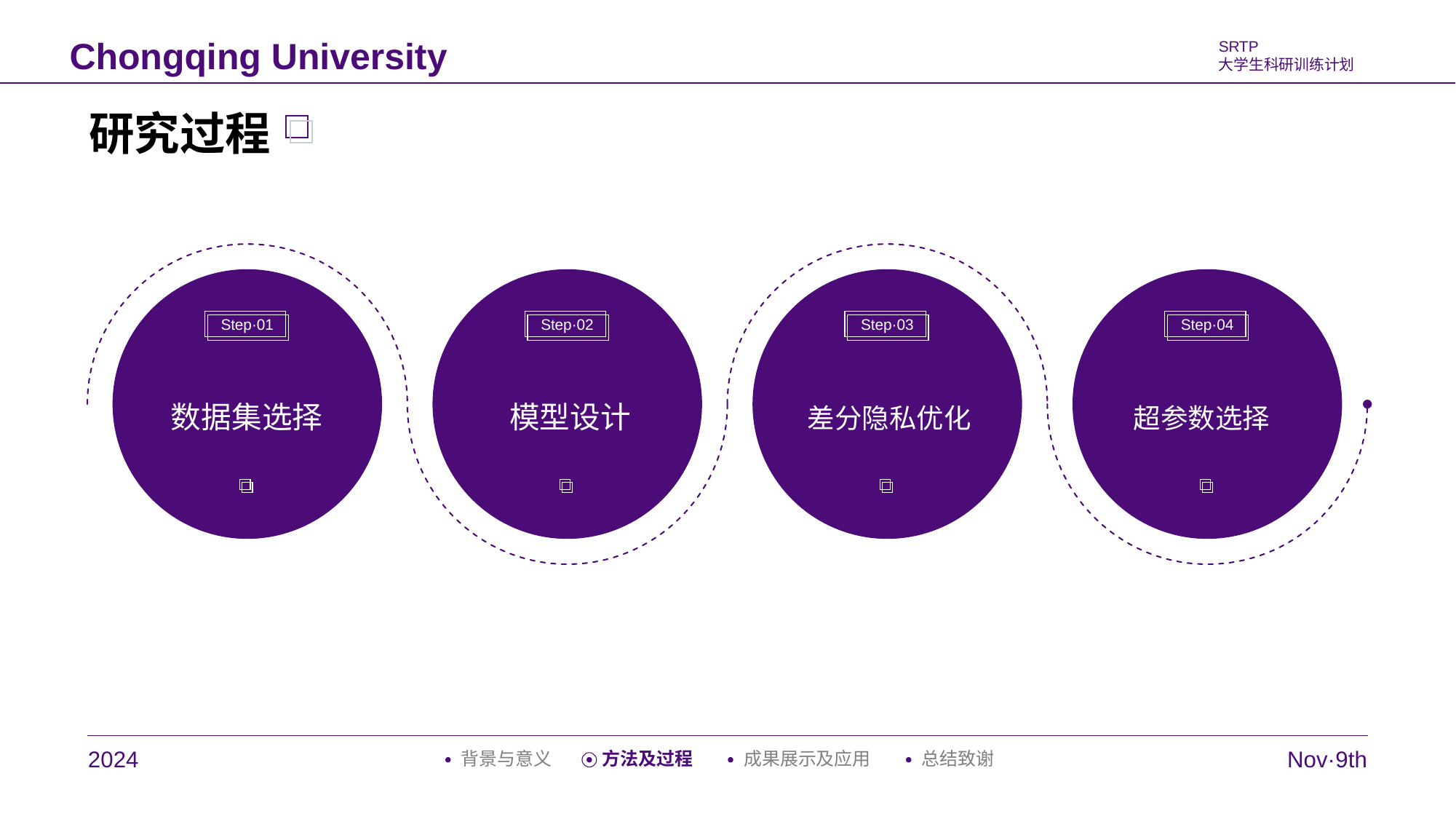

研究过程

Step·01
Step·02
Step·03
Step·04
数据集选择
模型设计
差分隐私优化
超参数选择

2024
Nov·9th
背景与意义
方法及过程
成果展示及应用
总结致谢